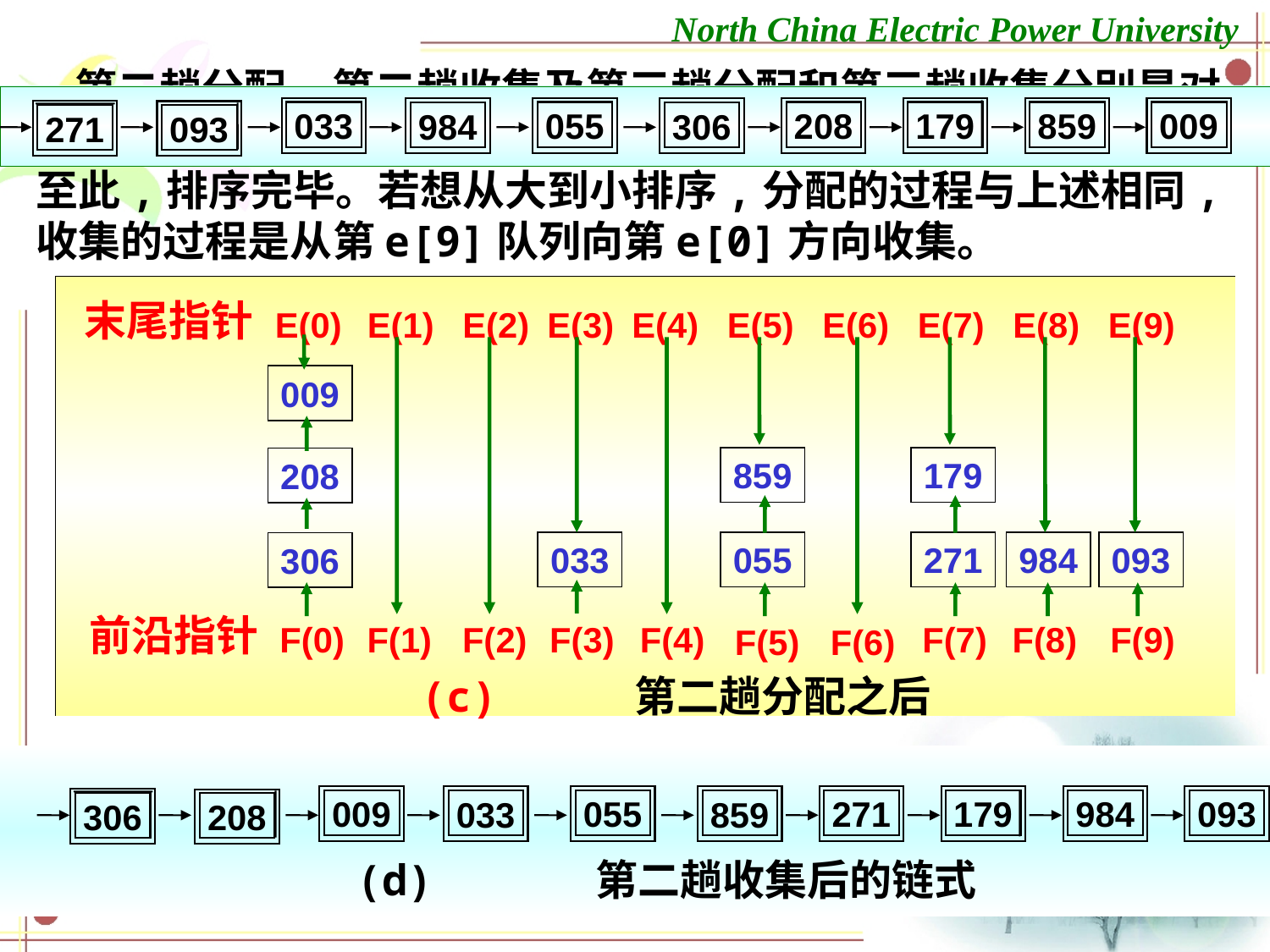

第二趟分配,第二趟收集及第三趟分配和第三趟收集分别是对十位数和百位数进行的,其过程和个位数相同,如图(c)所示,至此,排序完毕。若想从大到小排序,分配的过程与上述相同,收集的过程是从第e[9]队列向第e[0]方向收集。

033

055

208

179

859

009

984

306

271

093

末尾指针
E(0)
E(1)
E(2)
E(3)
E(4)
E(5)
E(6)
E(7)
E(8)
E(9)

009

859
179
208

033
055
271
984
093
306

前沿指针
F(9)
F(0)
F(1)
F(2)
F(3)
F(4)
F(7)
F(8)
F(5)
F(6)
(c)     第二趟分配之后

009

055

271

179

984

093

033

859

306

208

(d)      第二趟收集后的链式